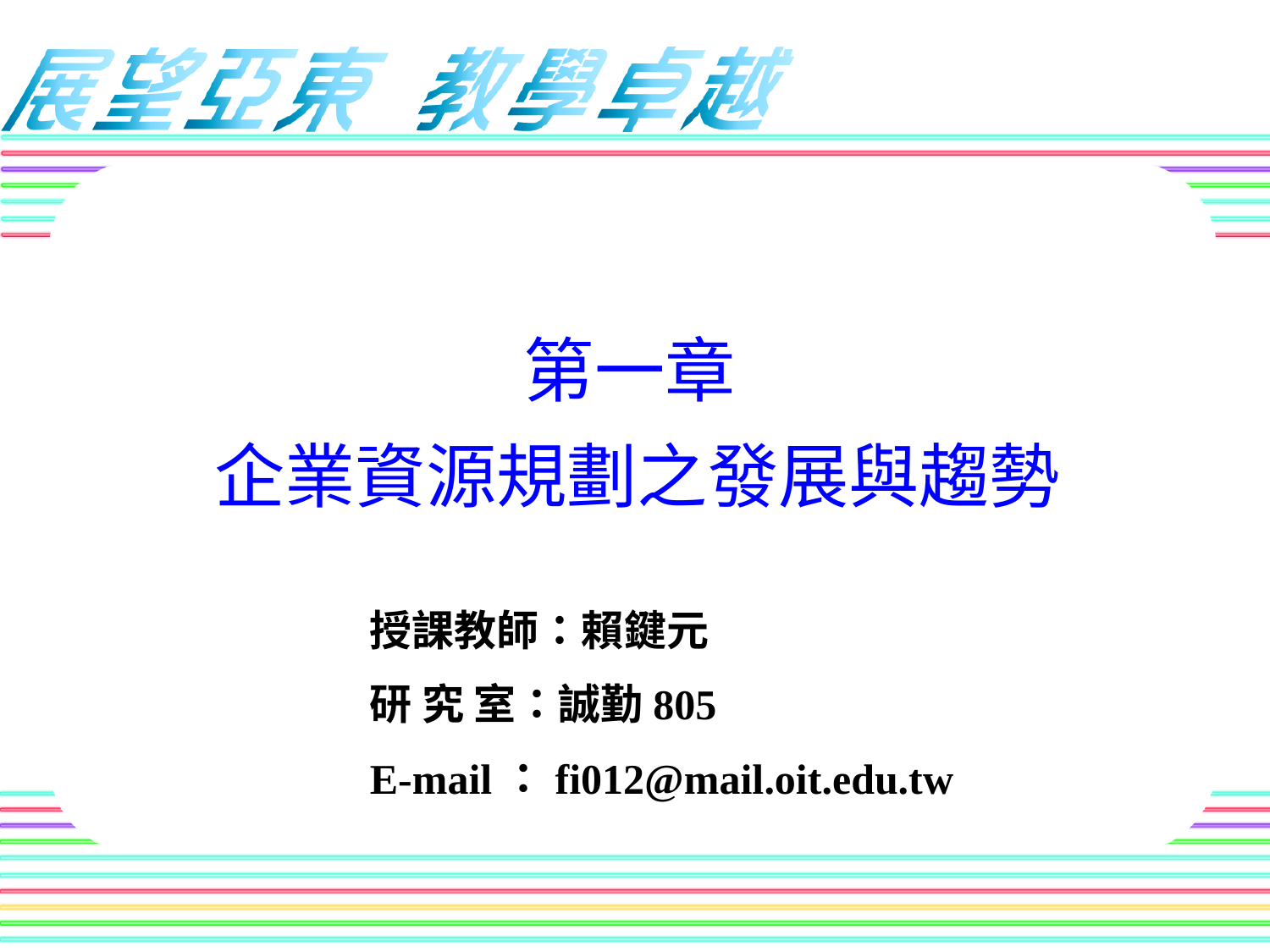

# 第一章 企業資源規劃之發展與趨勢
授課教師：賴鍵元
研 究 室：誠勤805
E-mail：fi012@mail.oit.edu.tw